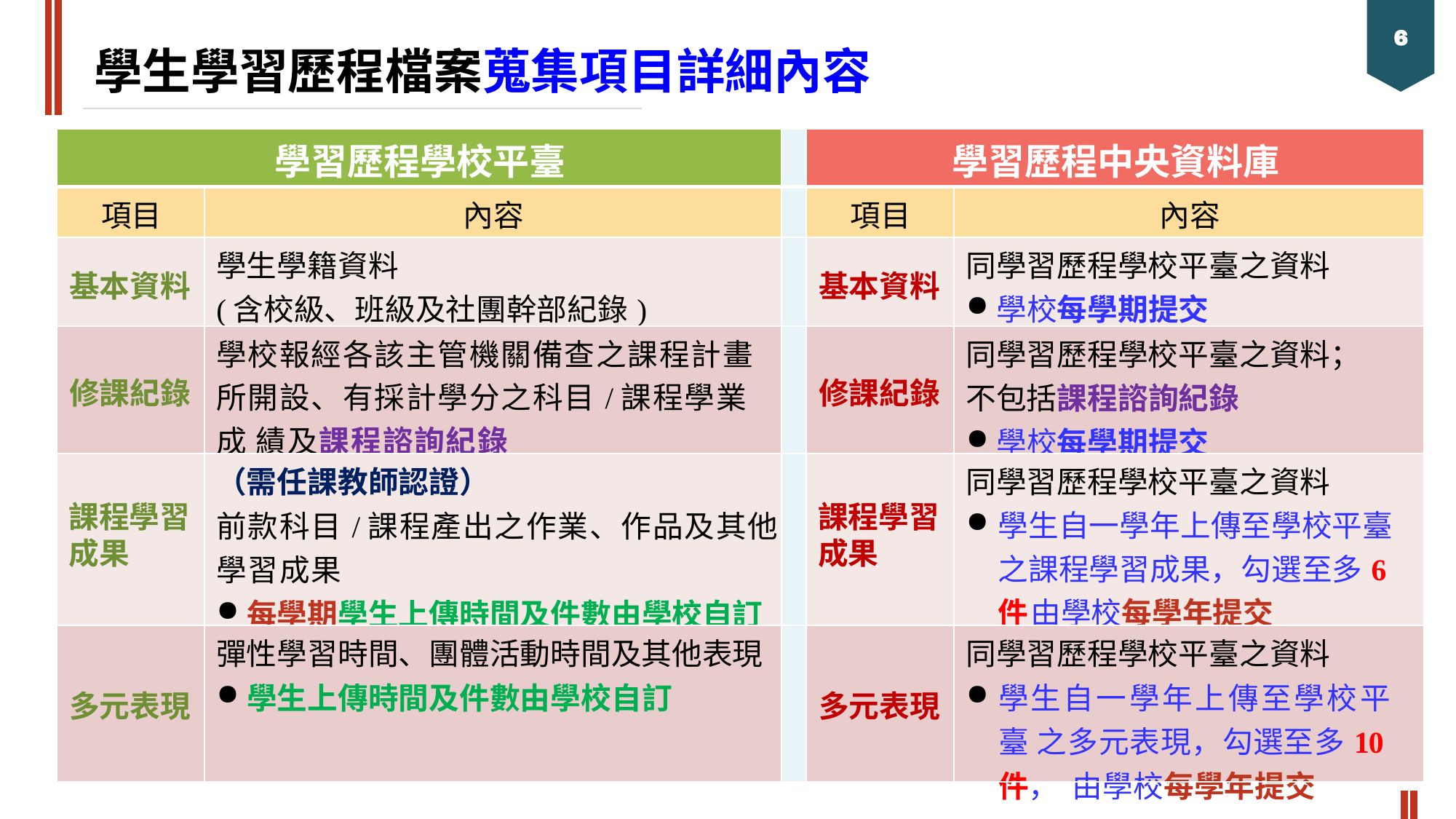

6
# 學生學習歷程檔案蒐集項目詳細內容

| 學習歷程學校平臺 |  |  | 學習歷程中央資料庫 |  |
| --- | --- | --- | --- | --- |
| 項目 | 內容 |  | 項目 | 內容 |
| 基本資料 | 學生學籍資料 (含校級、班級及社團幹部紀錄) |  | 基本資料 | 同學習歷程學校平臺之資料 學校每學期提交 |
| 修課紀錄 | 學校報經各該主管機關備查之課程計畫 所開設、有採計學分之科目/課程學業成 績及課程諮詢紀錄 |  | 修課紀錄 | 同學習歷程學校平臺之資料； 不包括課程諮詢紀錄 學校每學期提交 |
| 課程學習 成果 | （需任課教師認證） 前款科目/課程產出之作業、作品及其他 學習成果 每學期學生上傳時間及件數由學校自訂 |  | 課程學習 成果 | 同學習歷程學校平臺之資料 學生自一學年上傳至學校平臺 之課程學習成果，勾選至多6件 由學校每學年提交 |
| 多元表現 | 彈性學習時間、團體活動時間及其他表現 學生上傳時間及件數由學校自訂 |  | 多元表現 | 同學習歷程學校平臺之資料 學生自一學年上傳至學校平臺 之多元表現，勾選至多10件， 由學校每學年提交 |
，